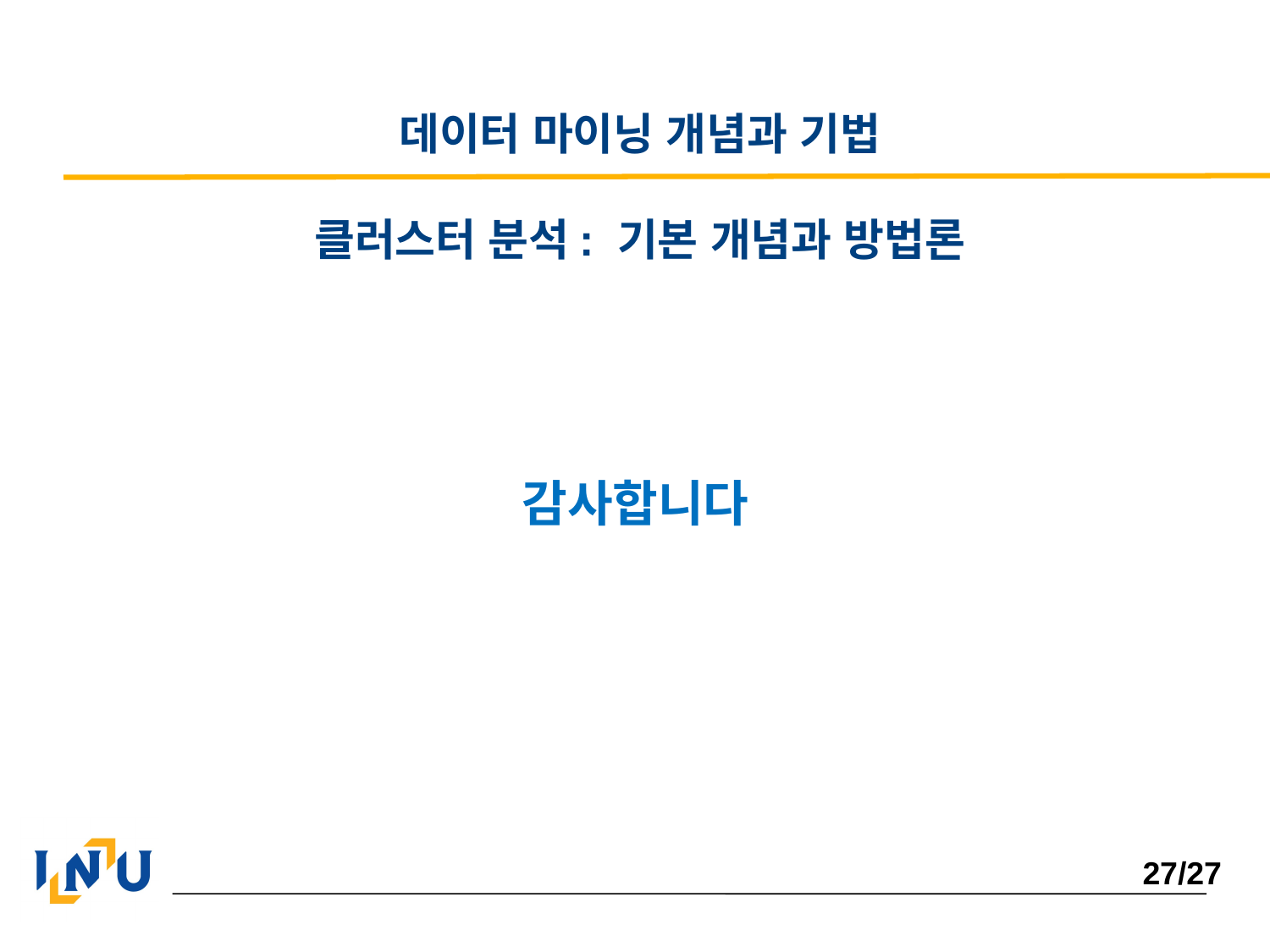

데이터 마이닝 개념과 기법
클러스터 분석: 기본 개념과 방법론
감사합니다